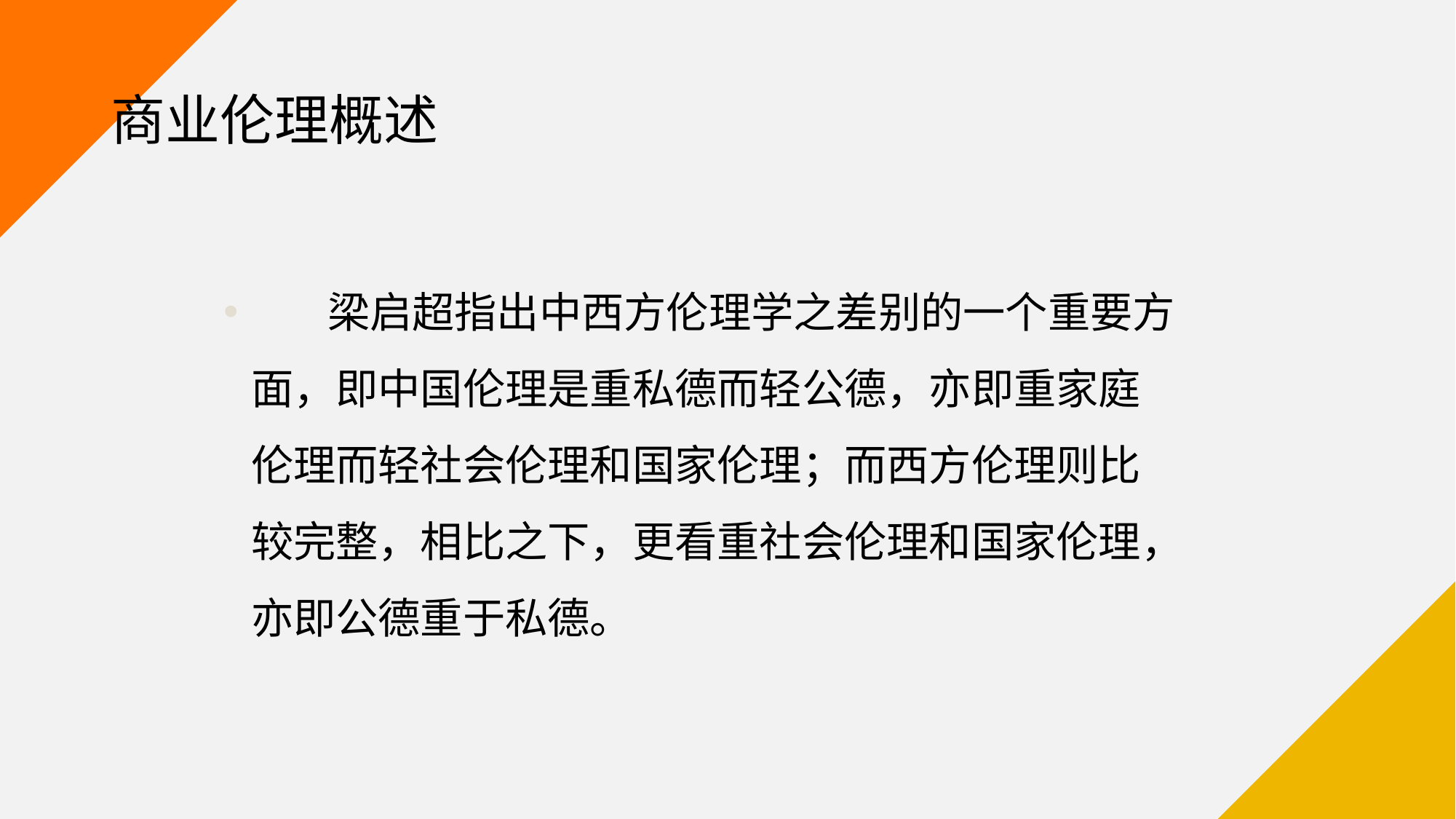

# 商业伦理概述
       梁启超指出中西方伦理学之差别的一个重要方面，即中国伦理是重私德而轻公德，亦即重家庭伦理而轻社会伦理和国家伦理；而西方伦理则比较完整，相比之下，更看重社会伦理和国家伦理，亦即公德重于私德。